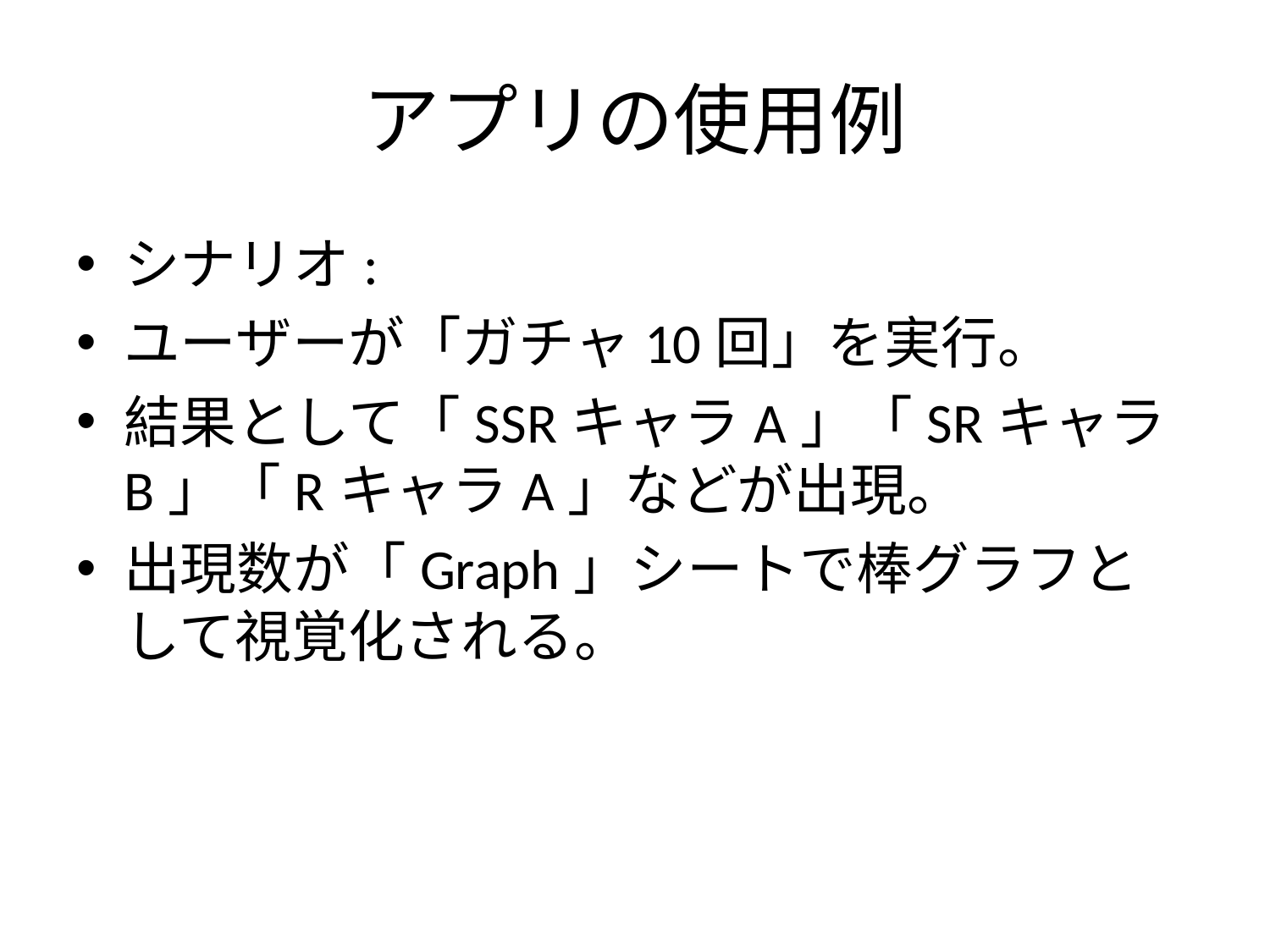

# アプリの使用例
シナリオ:
ユーザーが「ガチャ10回」を実行。
結果として「SSRキャラA」「SRキャラB」「RキャラA」などが出現。
出現数が「Graph」シートで棒グラフとして視覚化される。